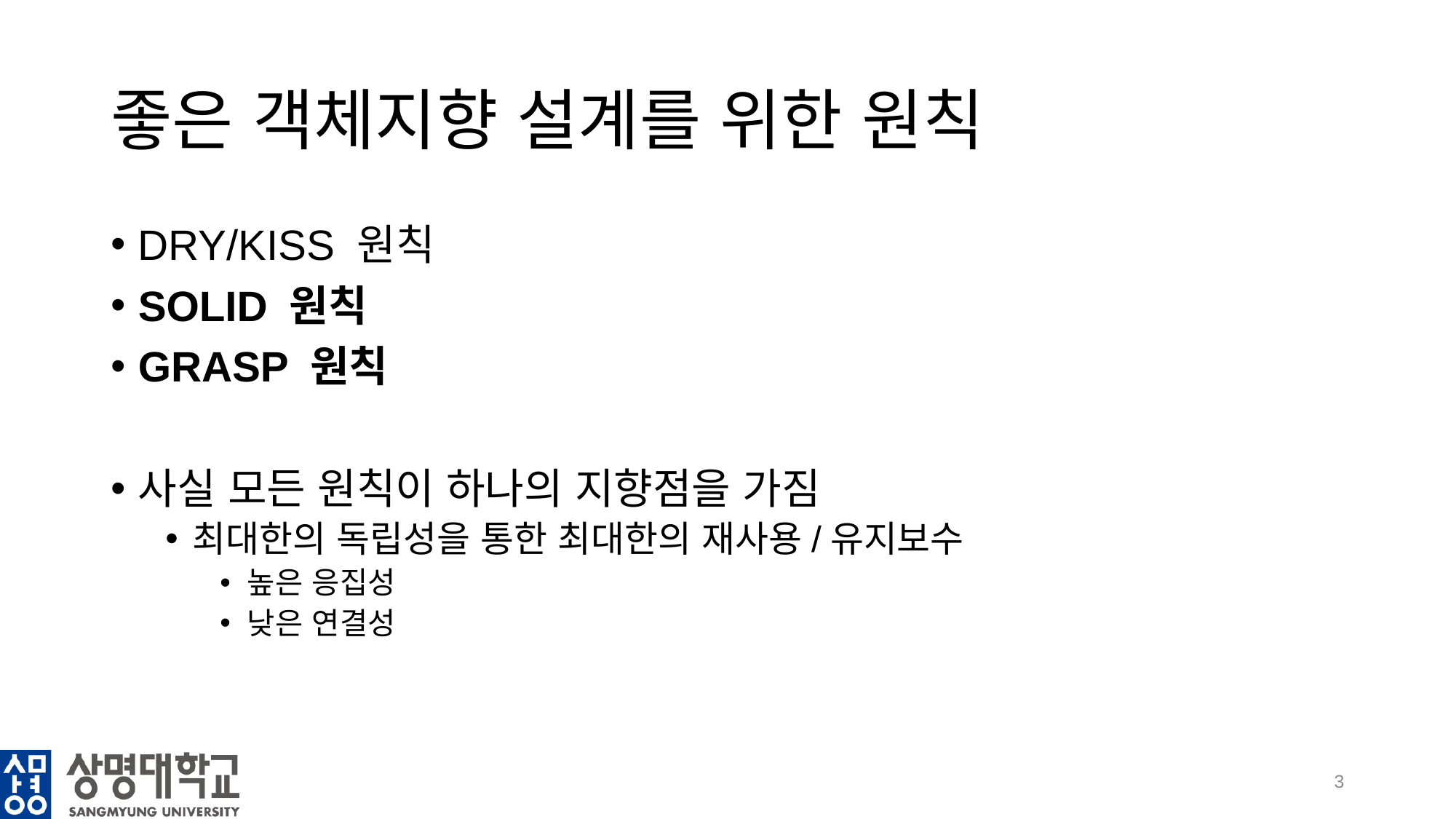

# 좋은 객체지향 설계를 위한 원칙
DRY/KISS 원칙
SOLID 원칙
GRASP 원칙

사실 모든 원칙이 하나의 지향점을 가짐
최대한의 독립성을 통한 최대한의 재사용/유지보수
높은 응집성
낮은 연결성

3